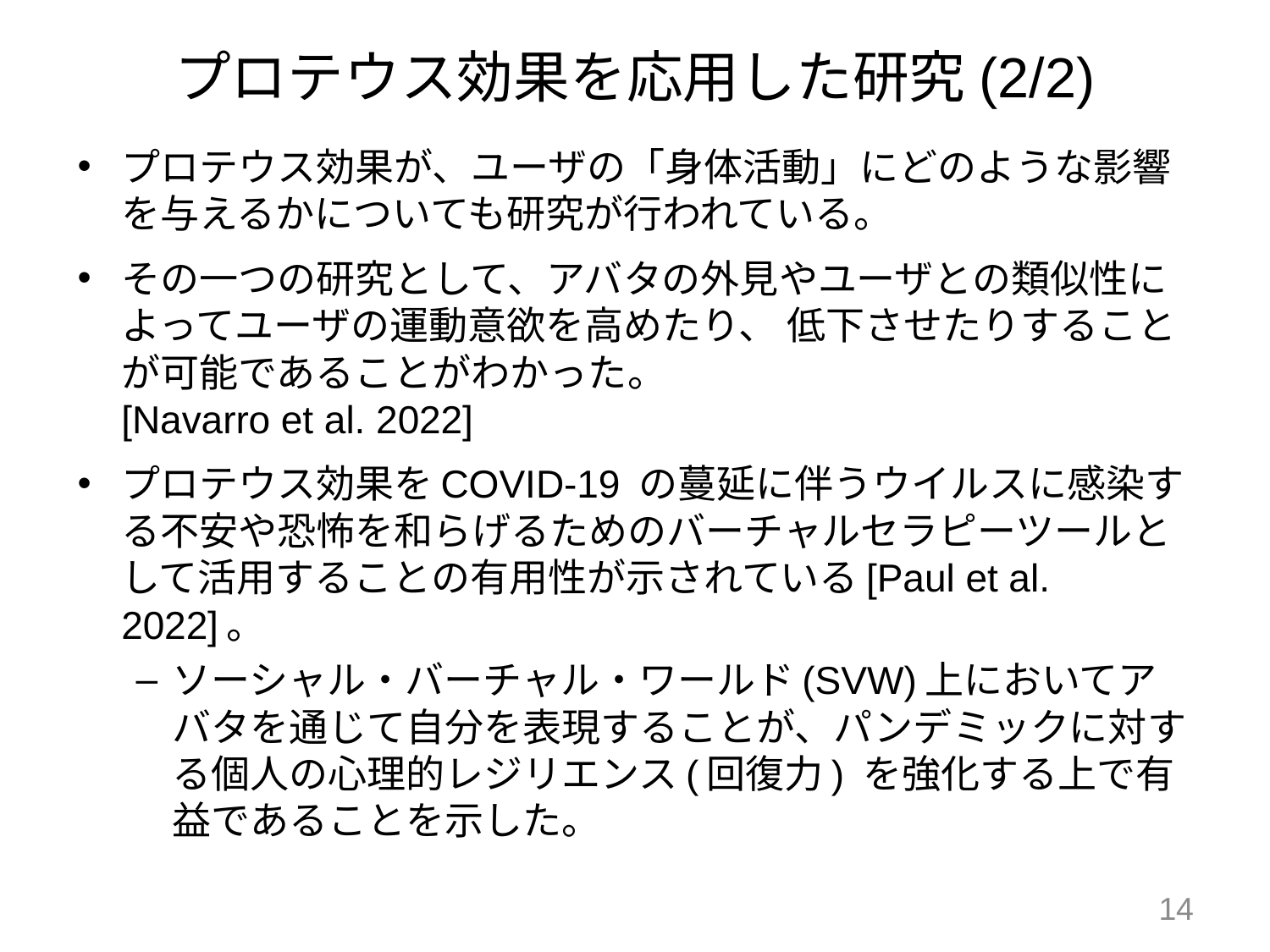

# プロテウス効果を応用した研究(2/2)
プロテウス効果が、ユーザの「身体活動」にどのような影響を与えるかについても研究が行われている。
その一つの研究として、アバタの外見やユーザとの類似性によってユーザの運動意欲を高めたり、 低下させたりすることが可能であることがわかった。
[Navarro et al. 2022]
プロテウス効果をCOVID-19 の蔓延に伴うウイルスに感染する不安や恐怖を和らげるためのバーチャルセラピーツールとして活用することの有用性が示されている[Paul et al. 2022]。
ソーシャル・バーチャル・ワールド(SVW)上においてアバタを通じて自分を表現することが、パンデミックに対する個人の心理的レジリエンス(回復力) を強化する上で有益であることを示した。

14